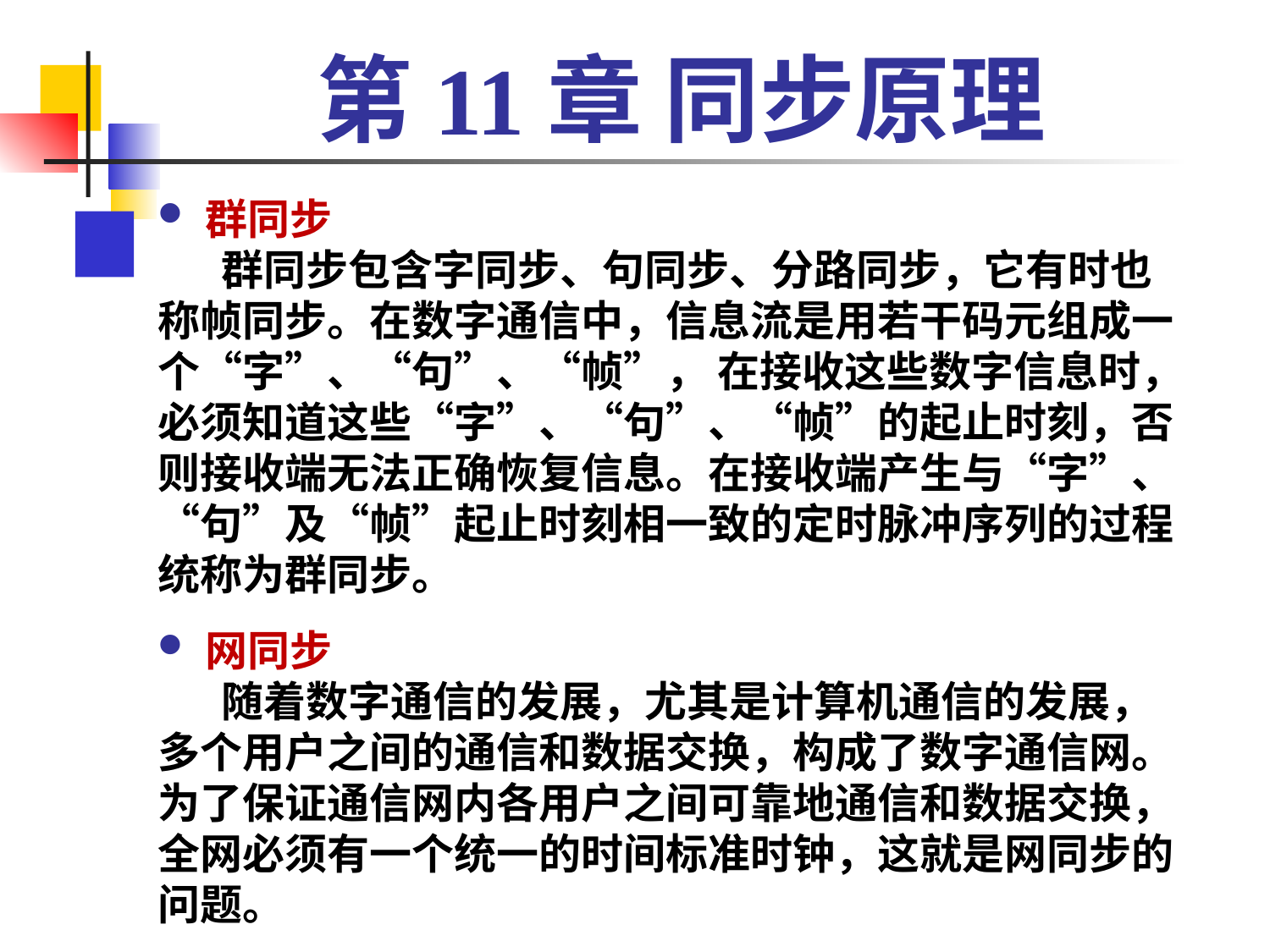

第11章 同步原理
群同步
群同步包含字同步、句同步、分路同步，它有时也称帧同步。在数字通信中，信息流是用若干码元组成一个“字”、“句”、“帧”， 在接收这些数字信息时，必须知道这些“字”、“句”、“帧”的起止时刻，否则接收端无法正确恢复信息。在接收端产生与“字”、“句”及“帧”起止时刻相一致的定时脉冲序列的过程统称为群同步。
网同步
随着数字通信的发展，尤其是计算机通信的发展，多个用户之间的通信和数据交换，构成了数字通信网。为了保证通信网内各用户之间可靠地通信和数据交换，全网必须有一个统一的时间标准时钟，这就是网同步的问题。